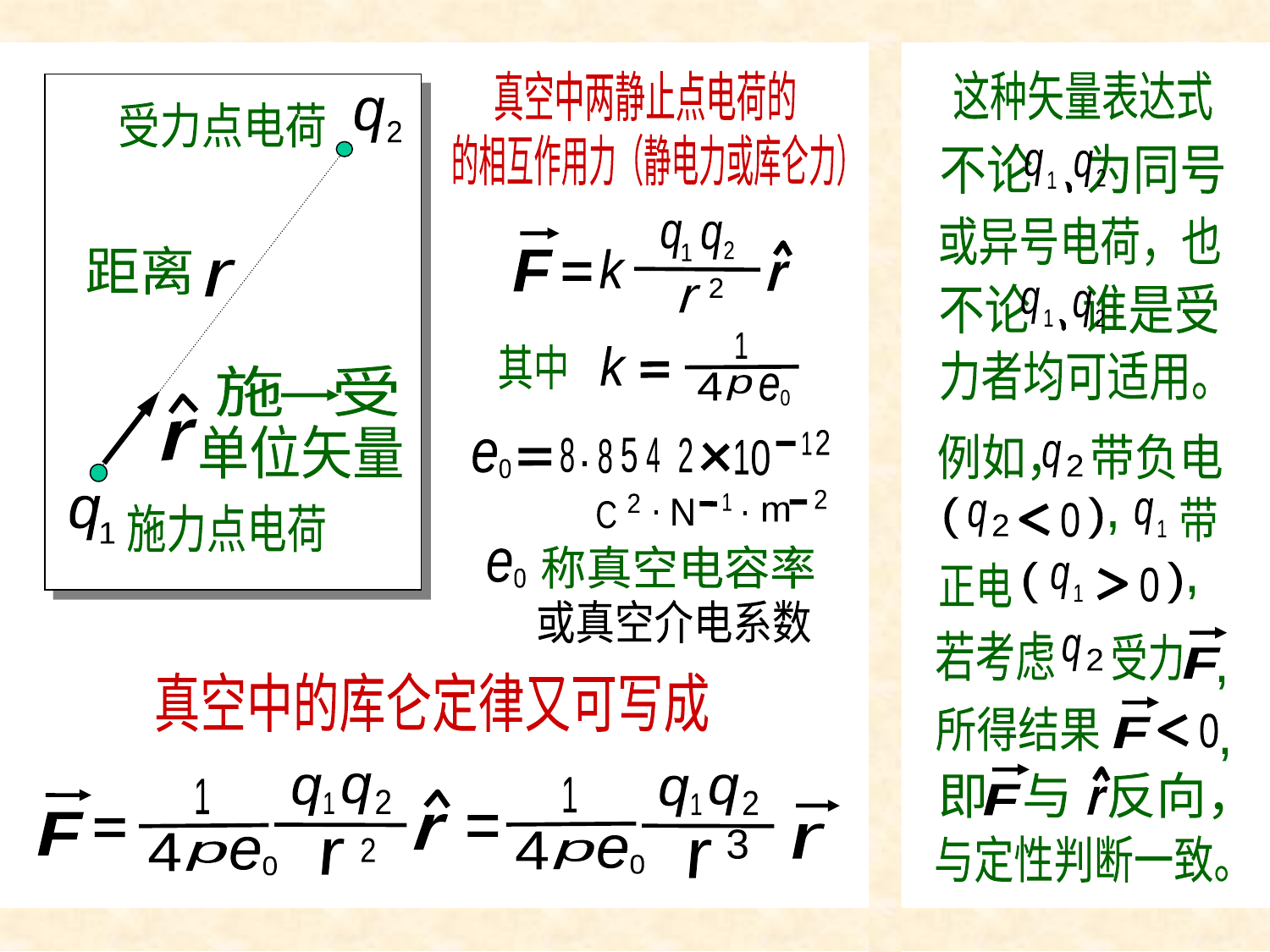

续库仑定律

这种矢量表达式
不论     为同号
q
1
q
2

或异号电荷，也
不论     谁是受
q
1
q
2

力者均可适用。
例如，  带负电
q
2
带
(
)
q
1
q
2
0

,
(
)
正电
q
1
0

,
若考虑

受力
q
2
F
,

F
所得结果
0

,

r

F
即   与   反向，
与定性判断一致。
真空中两静止点电荷的

q
2
受力点电荷
的相互作用力（静电力或库仑力）

q
q

F
2

r
1
距离
k

r

2
r
1
其中
k

4
ε
0
π
施   受

单位矢量

r
2
1
8
5
4
2
8
ε
0
1
0

.

2
1
2
N
C

m

.
.
q
1
施力点电荷
称真空电容率
ε
0
或真空介电系数
真空中的库仑定律又可写成
q
q
1
2
1

4
ε
0
2
r
π
q
q
1

4
ε
0
π
2

r
1

F

r

3
r